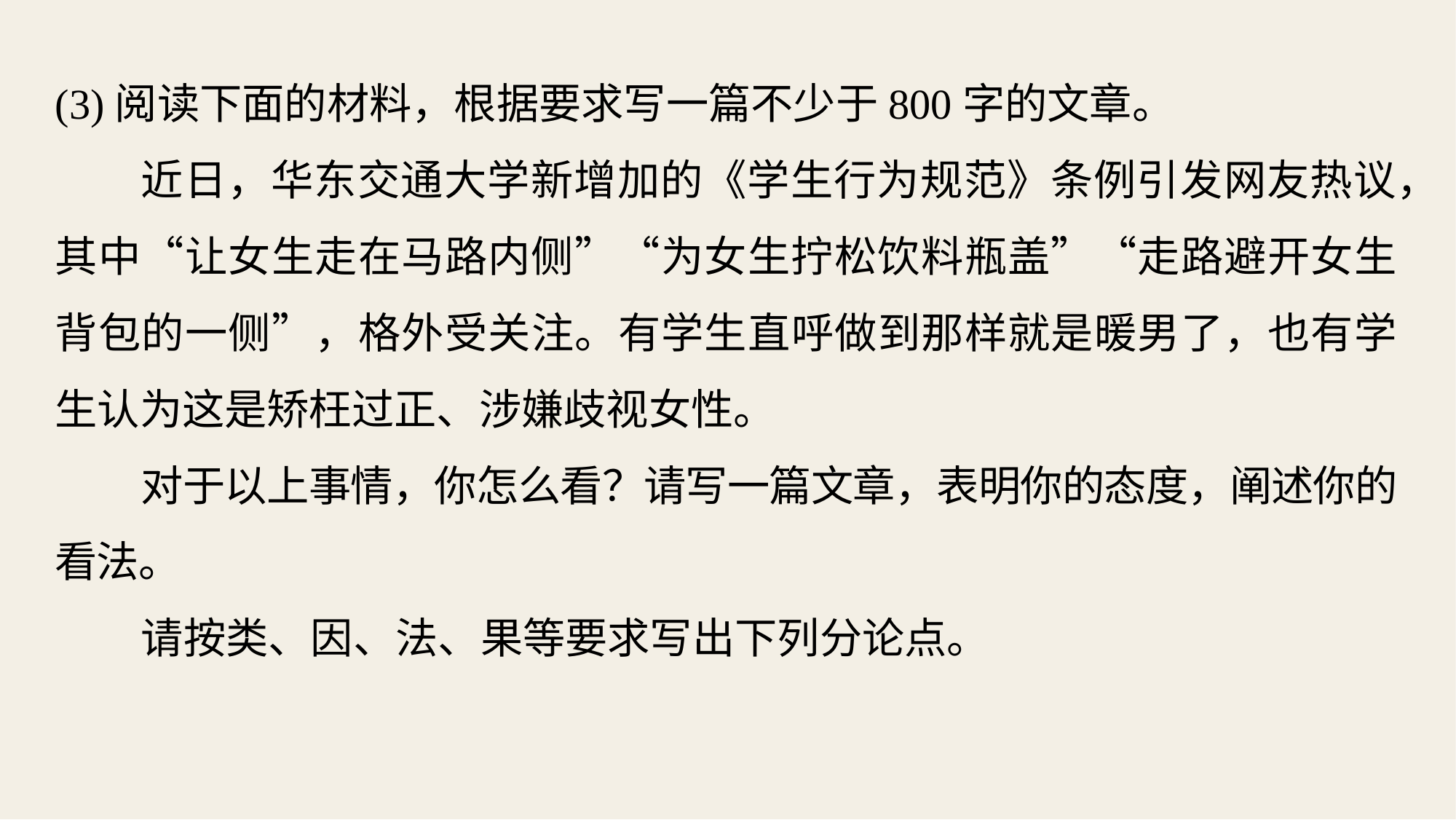

(3)阅读下面的材料，根据要求写一篇不少于800字的文章。
近日，华东交通大学新增加的《学生行为规范》条例引发网友热议，其中“让女生走在马路内侧”“为女生拧松饮料瓶盖”“走路避开女生背包的一侧”，格外受关注。有学生直呼做到那样就是暖男了，也有学生认为这是矫枉过正、涉嫌歧视女性。
对于以上事情，你怎么看？请写一篇文章，表明你的态度，阐述你的看法。
请按类、因、法、果等要求写出下列分论点。